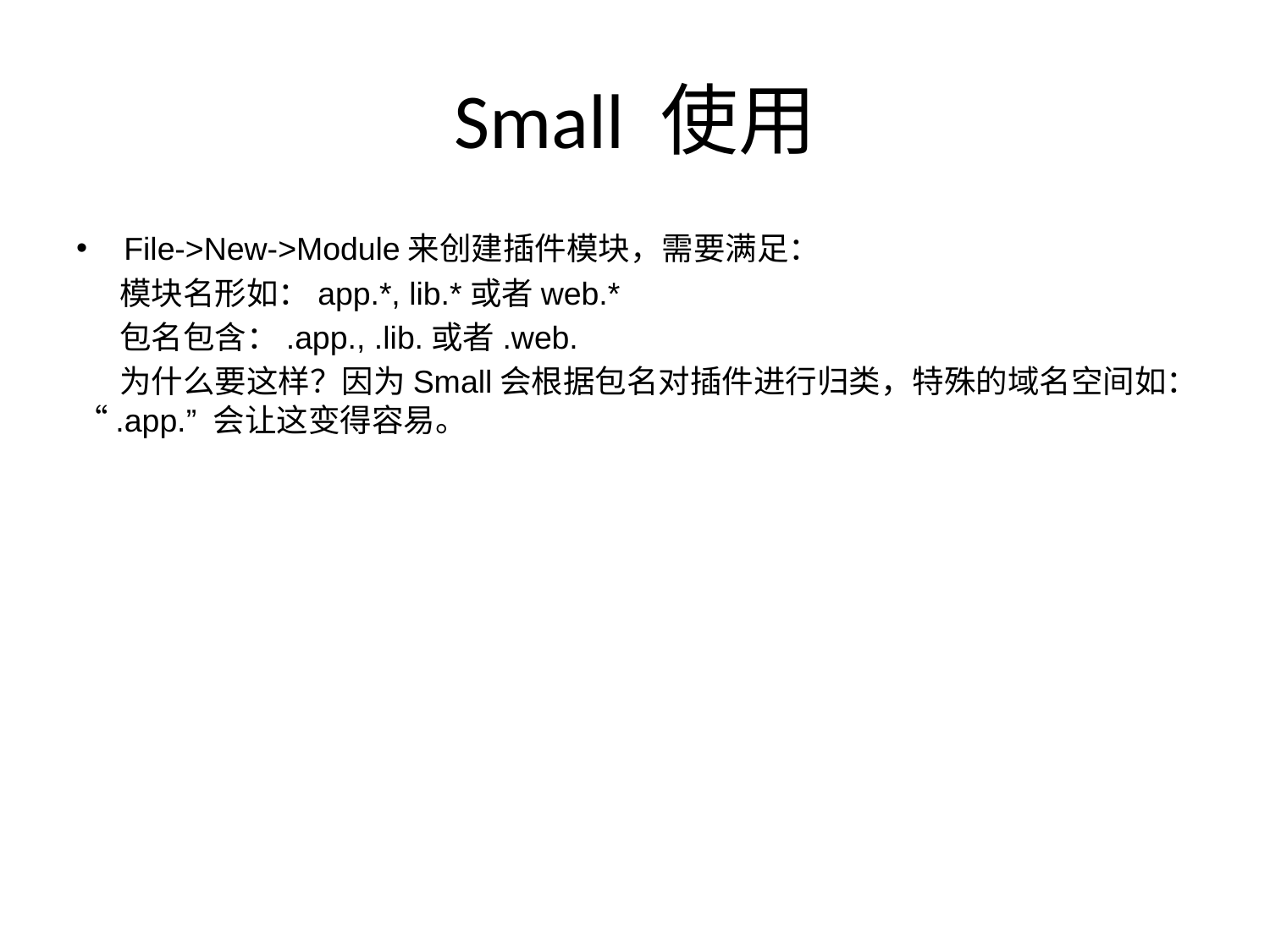

# Small 使用
File->New->Module来创建插件模块，需要满足：
     模块名形如：app.*, lib.*或者web.*
     包名包含：.app., .lib.或者.web.
     为什么要这样？因为Small会根据包名对插件进行归类，特殊的域名空间如：“.app.” 会让这变得容易。